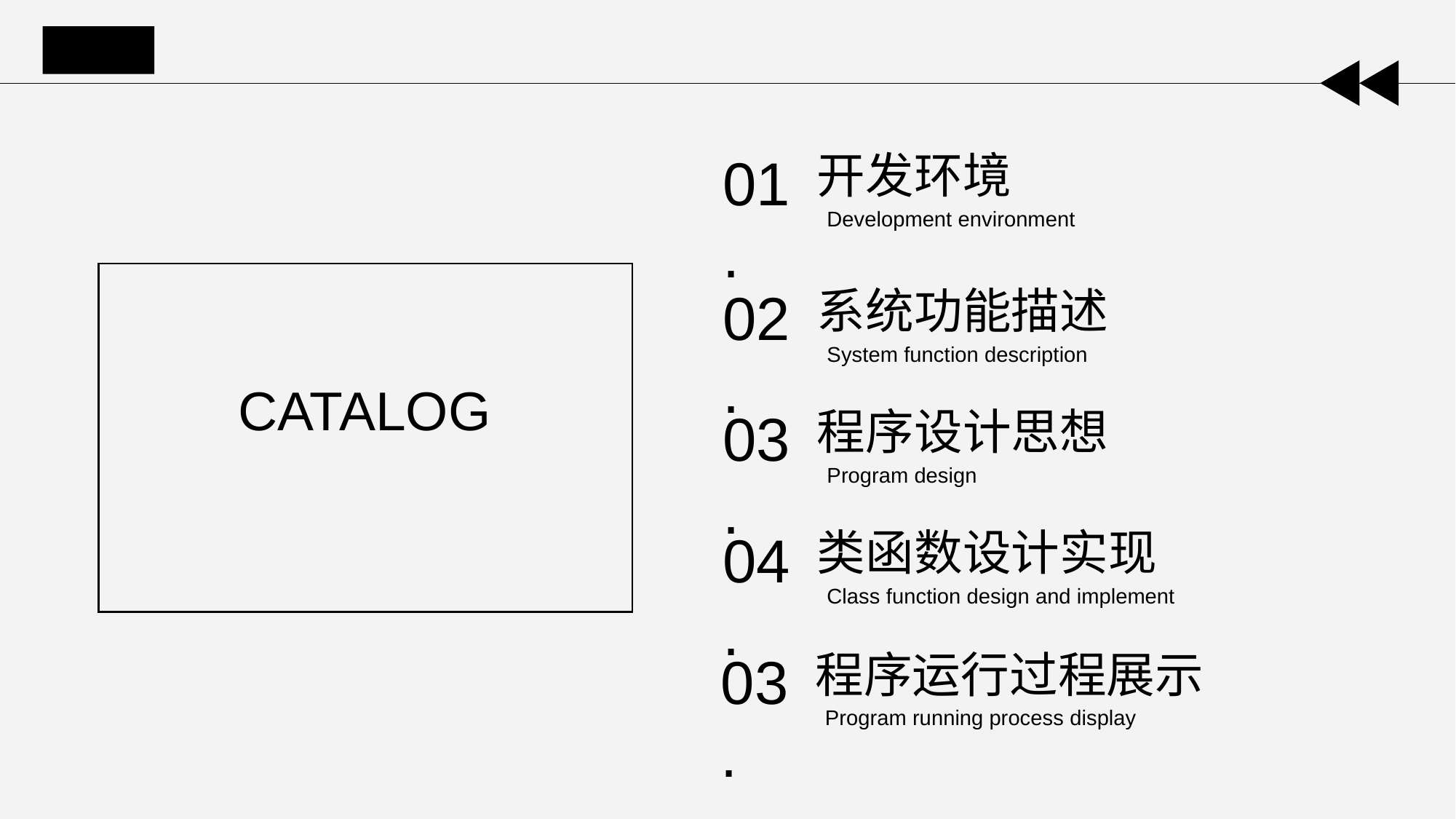

01.
开发环境
Development environment

02.
系统功能描述
System function description
CATALOG
03.
程序设计思想
Program design
04.
类函数设计实现
Class function design and implement
03.
程序运行过程展示
Program running process display